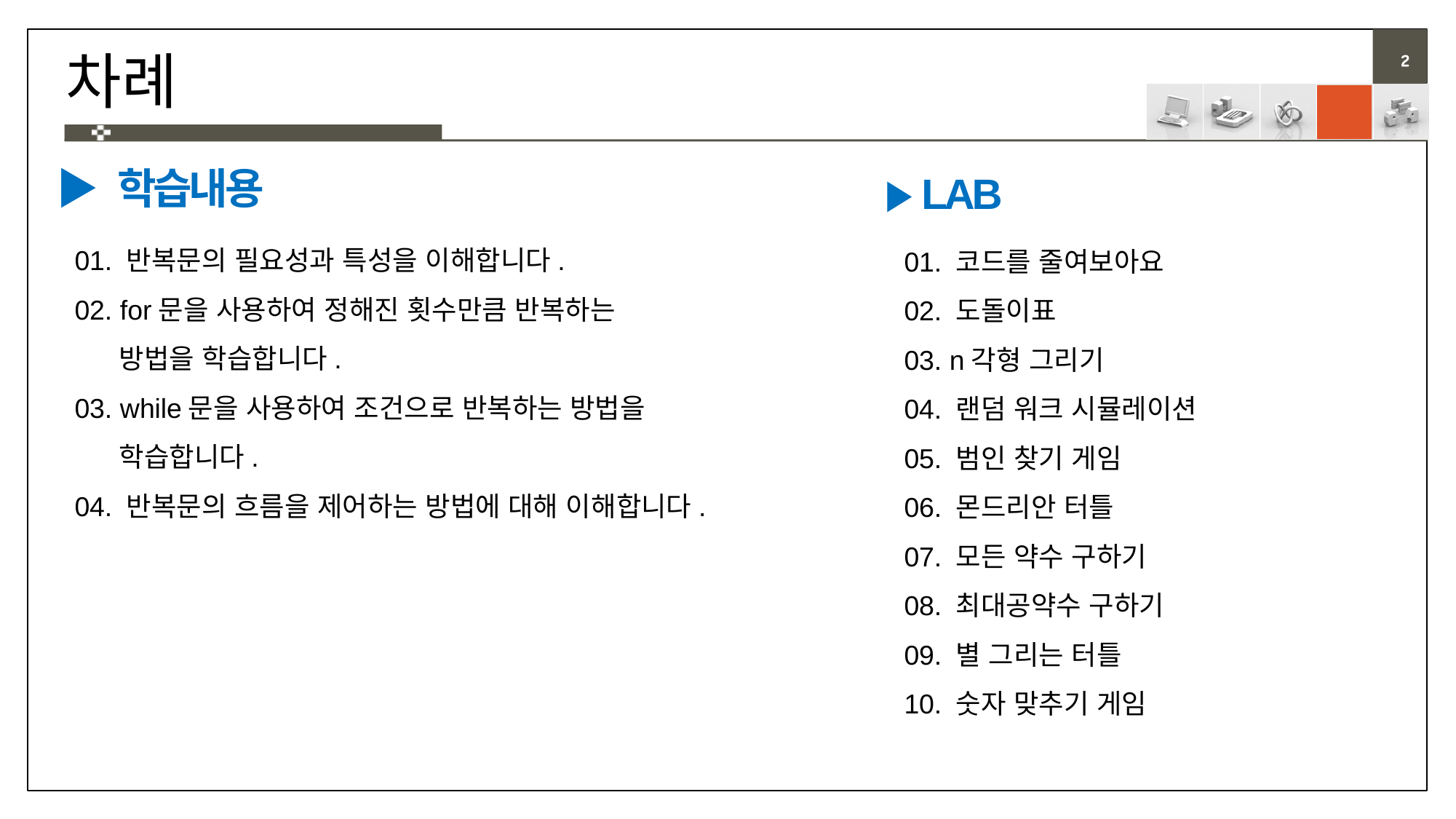

# 차례
▶ 학습내용
▶ LAB
01. 반복문의 필요성과 특성을 이해합니다.
02. for문을 사용하여 정해진 횟수만큼 반복하는
     방법을 학습합니다.
03. while문을 사용하여 조건으로 반복하는 방법을
     학습합니다.
04. 반복문의 흐름을 제어하는 방법에 대해 이해합니다.
01. 코드를 줄여보아요
02. 도돌이표
03. n각형 그리기
04. 랜덤 워크 시뮬레이션
05. 범인 찾기 게임
06. 몬드리안 터틀
07. 모든 약수 구하기
08. 최대공약수 구하기
09. 별 그리는 터틀
10. 숫자 맞추기 게임